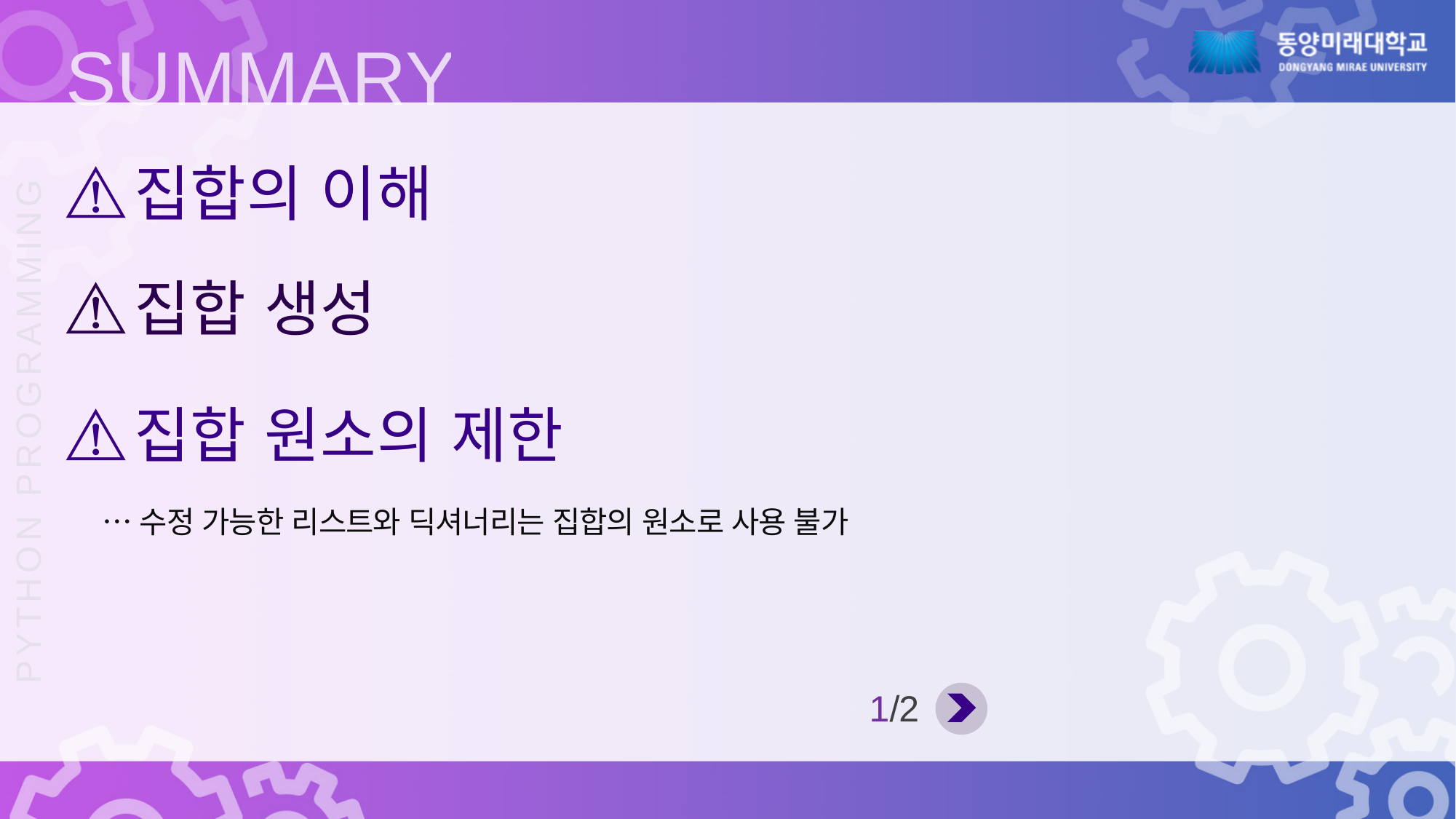

집합의 이해
집합 생성
집합 원소의 제한
…수정 가능한 리스트와 딕셔너리는 집합의 원소로 사용 불가
1/2